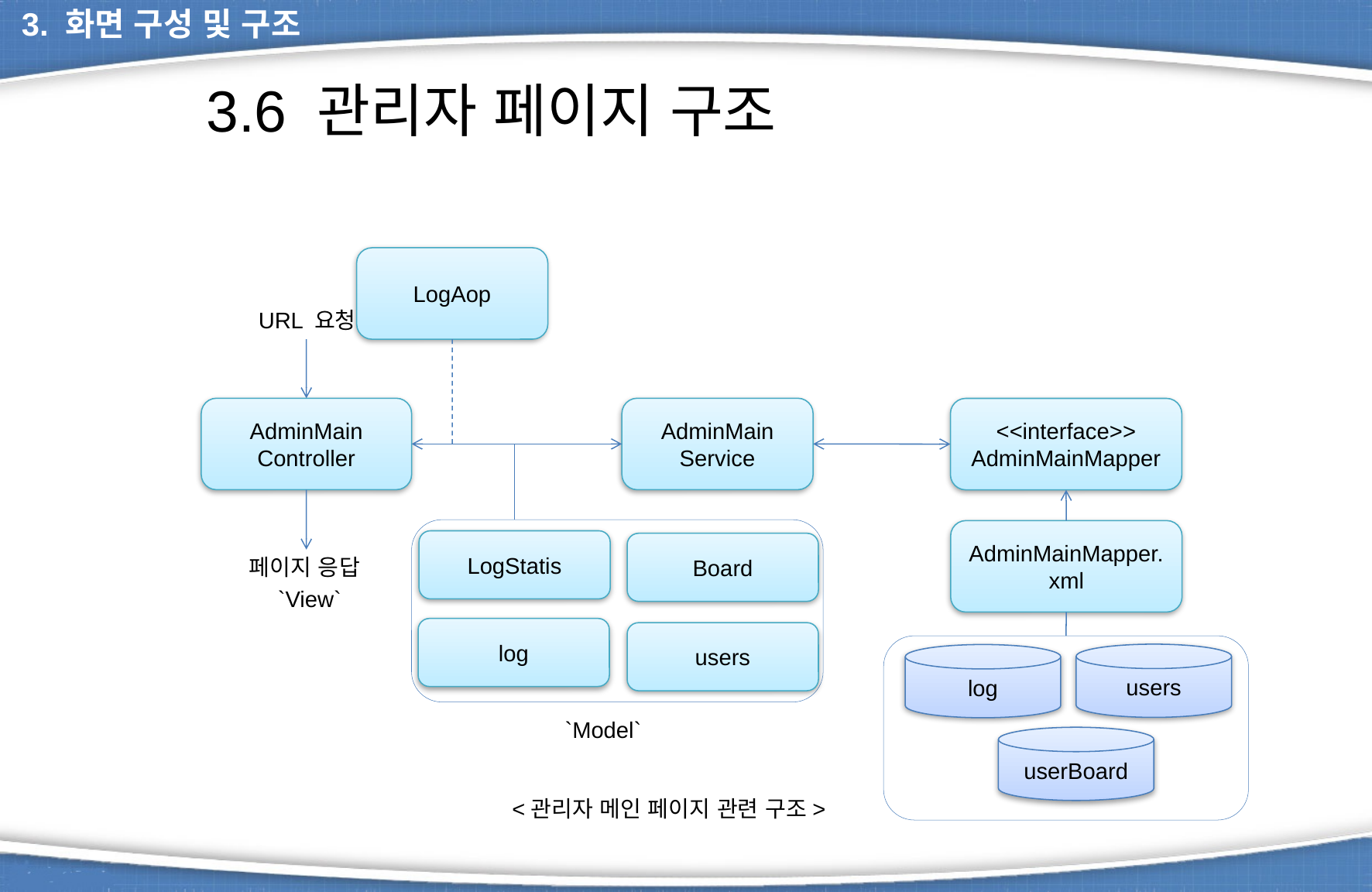

3. 화면 구성 및 구조
3.6 관리자 페이지 구조
LogAop
URL 요청
AdminMain
Controller
AdminMain
Service
<<interface>>
AdminMainMapper

AdminMainMapper.
xml
LogStatis
Board
페이지 응답
`View`
log
users

users
log
`Model`
userBoard
<관리자 메인 페이지 관련 구조>